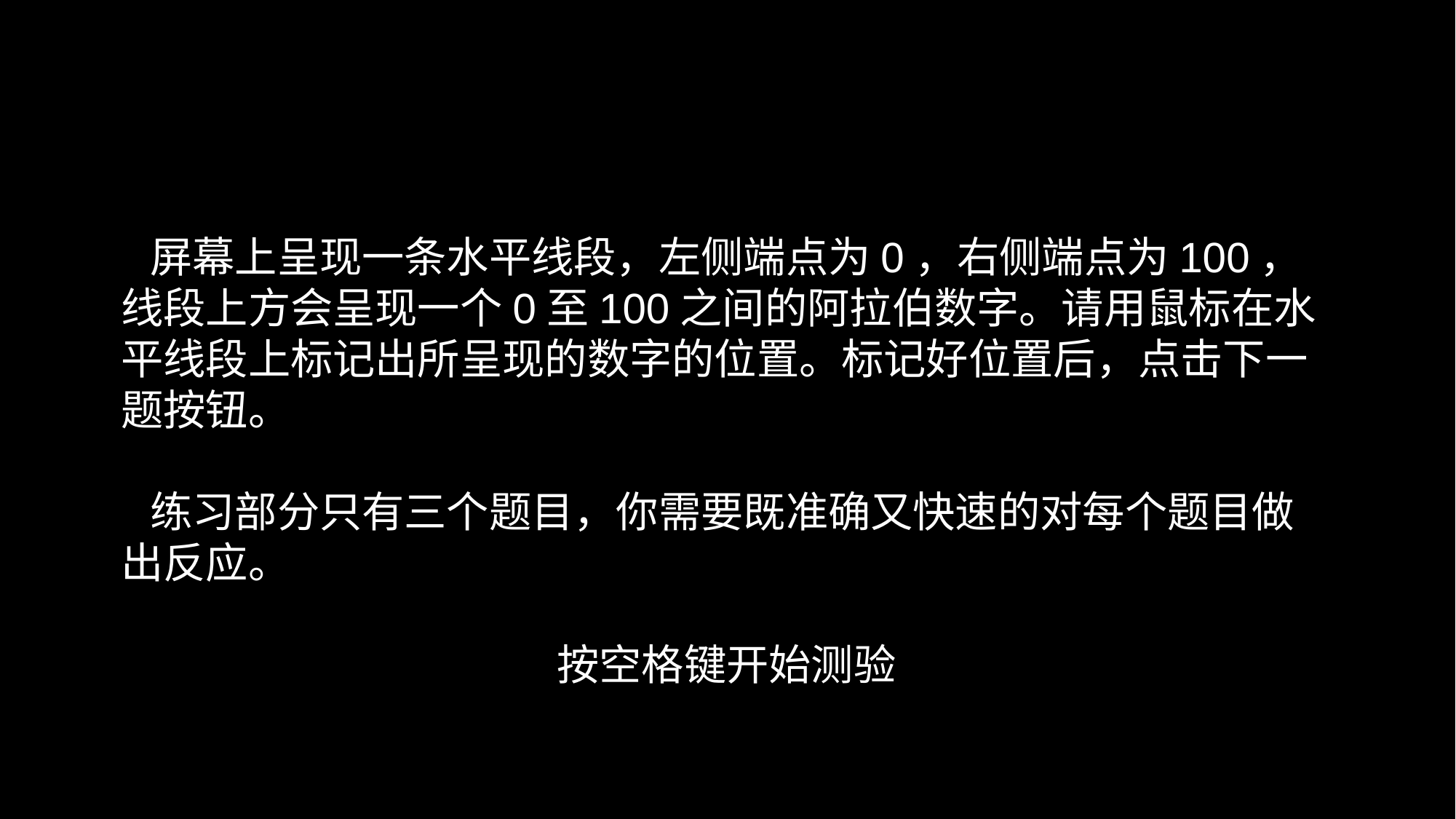

屏幕上呈现一条水平线段，左侧端点为0，右侧端点为100，线段上方会呈现一个0至100之间的阿拉伯数字。请用鼠标在水平线段上标记出所呈现的数字的位置。标记好位置后，点击下一题按钮。

  练习部分只有三个题目，你需要既准确又快速的对每个题目做出反应。

按空格键开始测验